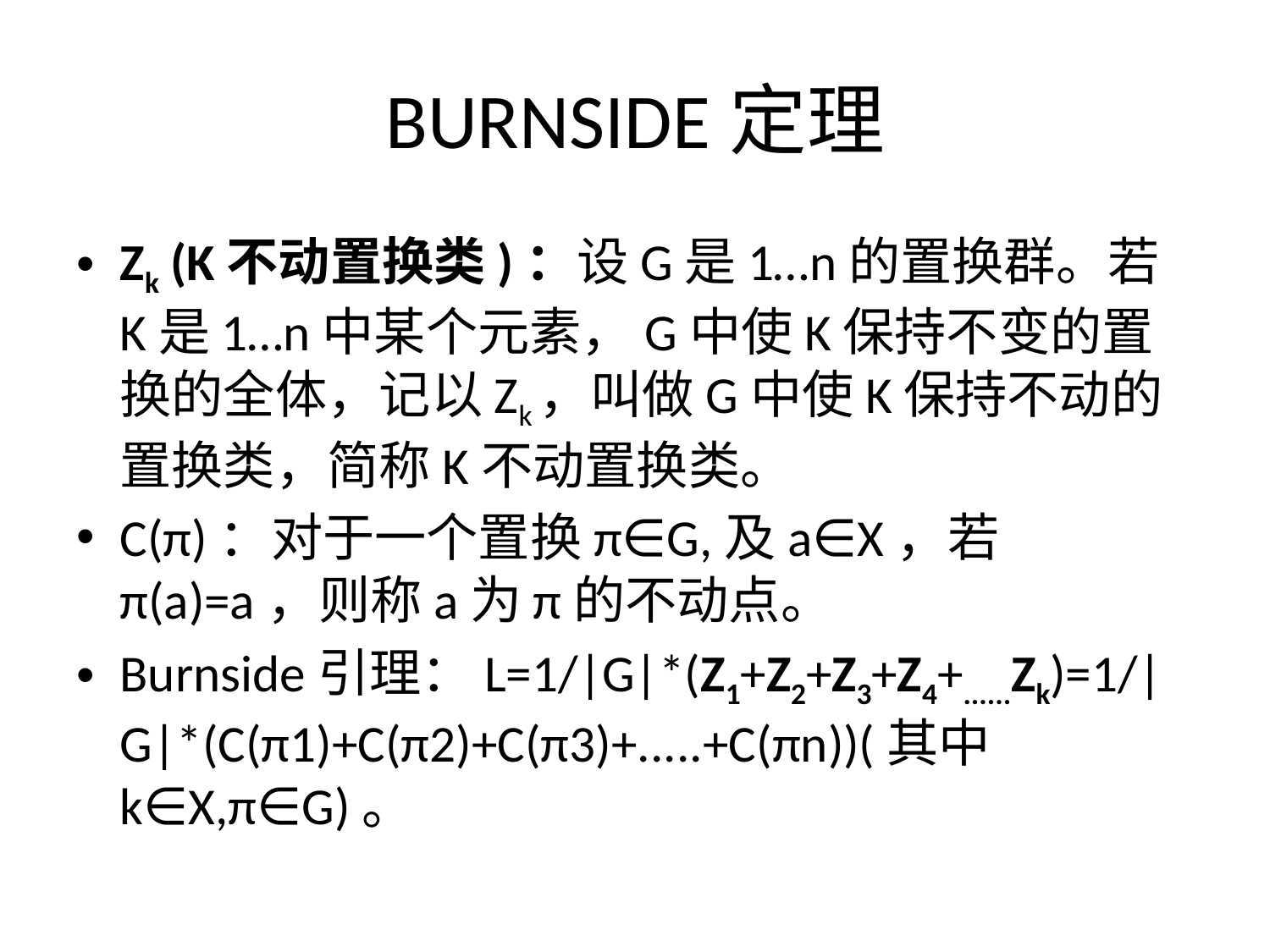

# BURNSIDE定理
Zk (K不动置换类)：设G是1…n的置换群。若K是1…n中某个元素，G中使K保持不变的置换的全体，记以Zk，叫做G中使K保持不动的置换类，简称K不动置换类。
C(π)：对于一个置换π∈G,及a∈X，若π(a)=a，则称a为π的不动点。
Burnside引理：L=1/|G|*(Z1+Z2+Z3+Z4+......Zk)=1/|G|*(C(π1)+C(π2)+C(π3)+.....+C(πn))(其中k∈X,π∈G)。